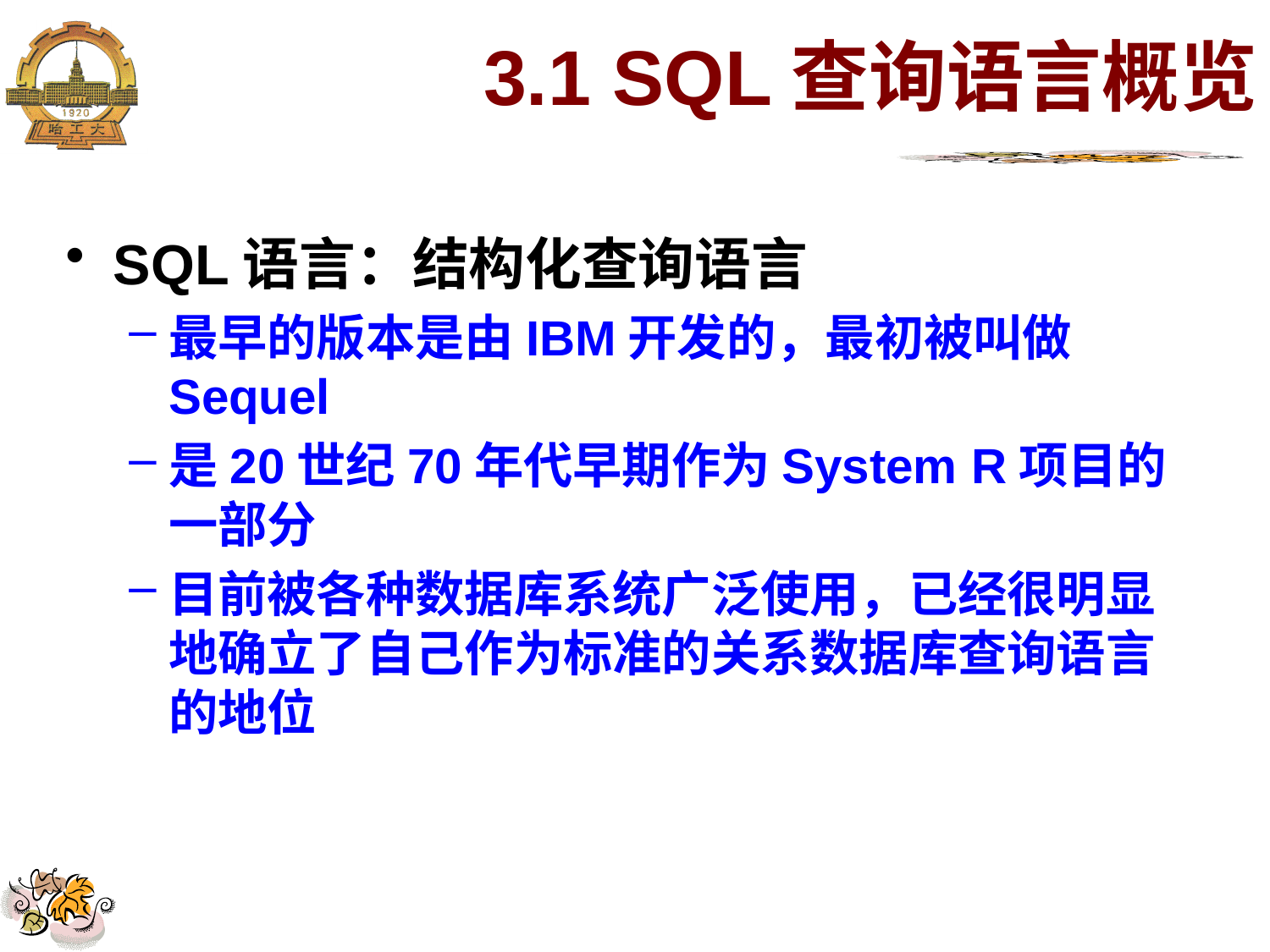

# 3.1 SQL查询语言概览
SQL语言：结构化查询语言
最早的版本是由IBM开发的，最初被叫做Sequel
是20世纪70年代早期作为System R项目的一部分
目前被各种数据库系统广泛使用，已经很明显地确立了自己作为标准的关系数据库查询语言的地位